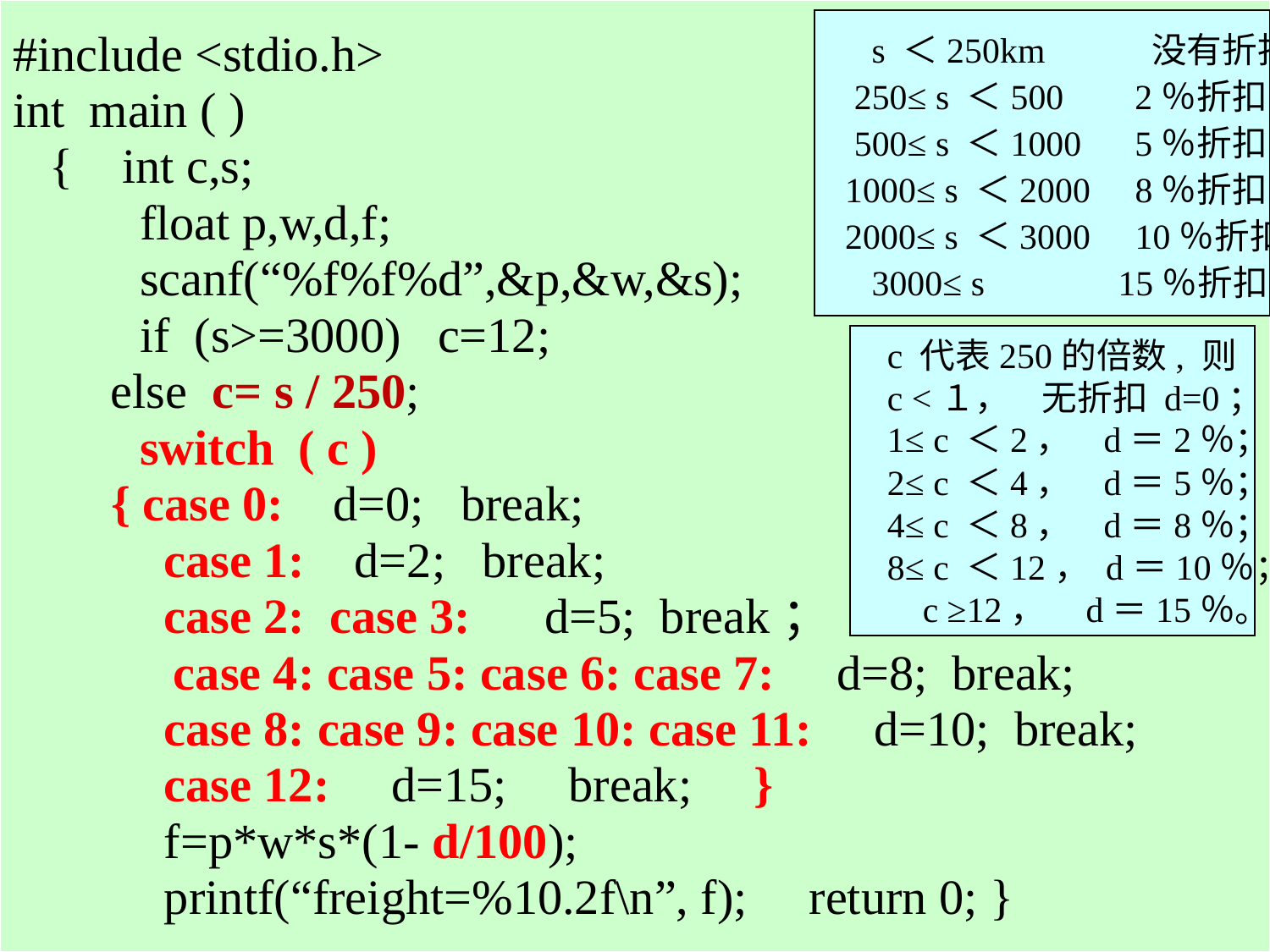

#include <stdio.h>
int  main ( )
   {    int c,s;
	float p,w,d,f;
	scanf(“%f%f%d”,&p,&w,&s);
	if  (s>=3000)   c=12;
        else  c= s / 250;
	switch  ( c )
        { case 0:    d=0;   break;
	  case 1:    d=2;   break;
  	  case 2:  case 3:      d=5;  break；
	  case 4: case 5: case 6: case 7:     d=8;  break;
	  case 8: case 9: case 10: case 11:     d=10;  break;
	  case 12:     d=15;     break;     }
	  f=p*w*s*(1- d/100);
	  printf(“freight=%10.2f\n”, f);     return 0; }
     s ＜250km           没有折扣
   250≤ s ＜500        2％折扣
   500≤ s ＜1000      5％折扣
  1000≤ s ＜2000     8％折扣
  2000≤ s ＜3000     10％折扣
     3000≤ s               15％折扣
# §5.5 程序举例（续）
c 代表250的倍数, 则
c <１，    无折扣 d=0；
1≤ c ＜2，   d＝2％；
2≤ c ＜4，   d＝5％；
4≤ c ＜8，   d＝8％；
8≤ c ＜12， d＝10％；
    c ≥12，    d＝15％。